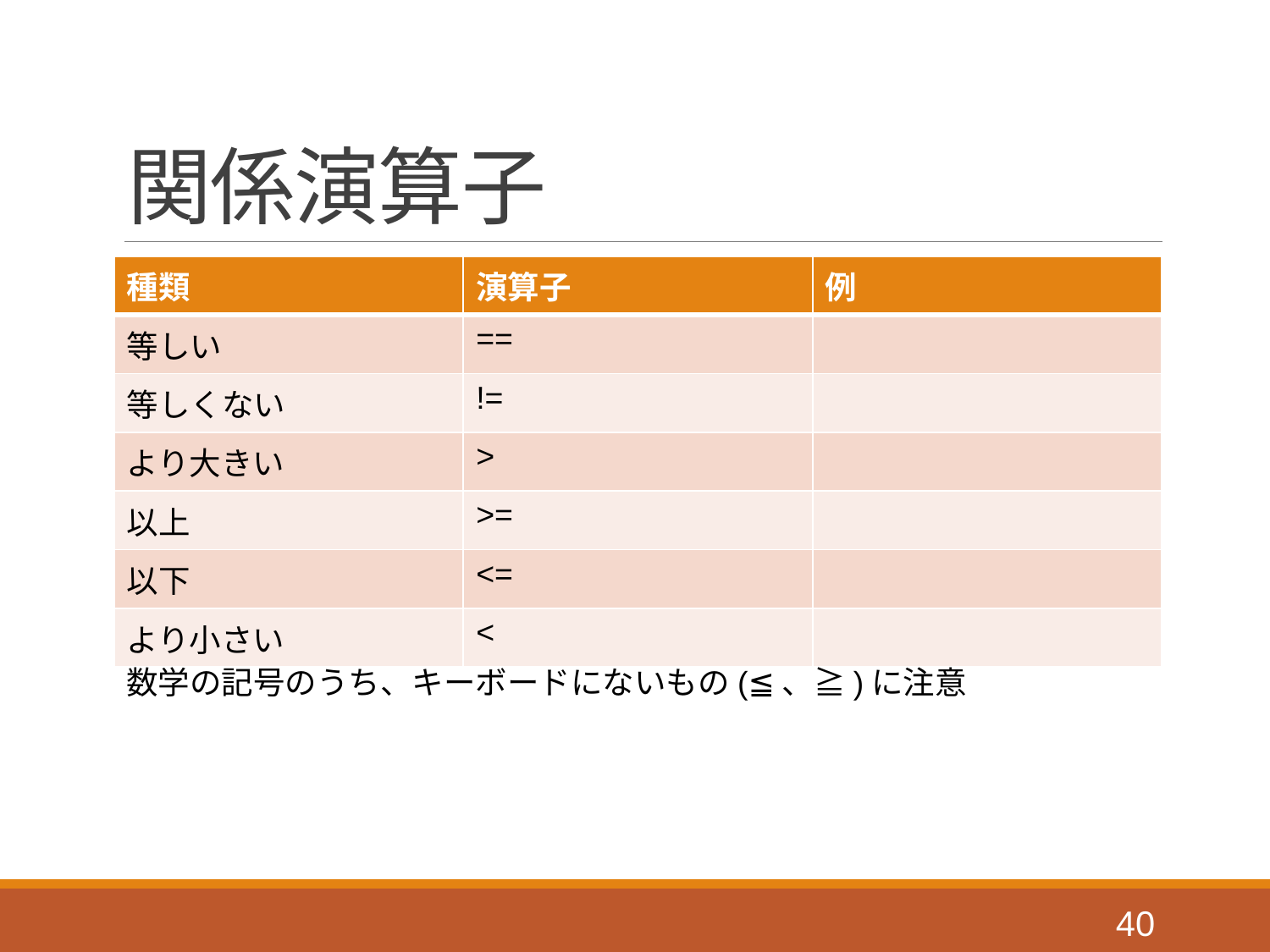

# 関係演算子
| 種類 | 演算子 | 例 |
| --- | --- | --- |
| 等しい | == |  |
| 等しくない | != |  |
| より大きい | > |  |
| 以上 | >= |  |
| 以下 | <= |  |
| より小さい | < |  |
数学の記号のうち、キーボードにないもの(≦、≧)に注意
40